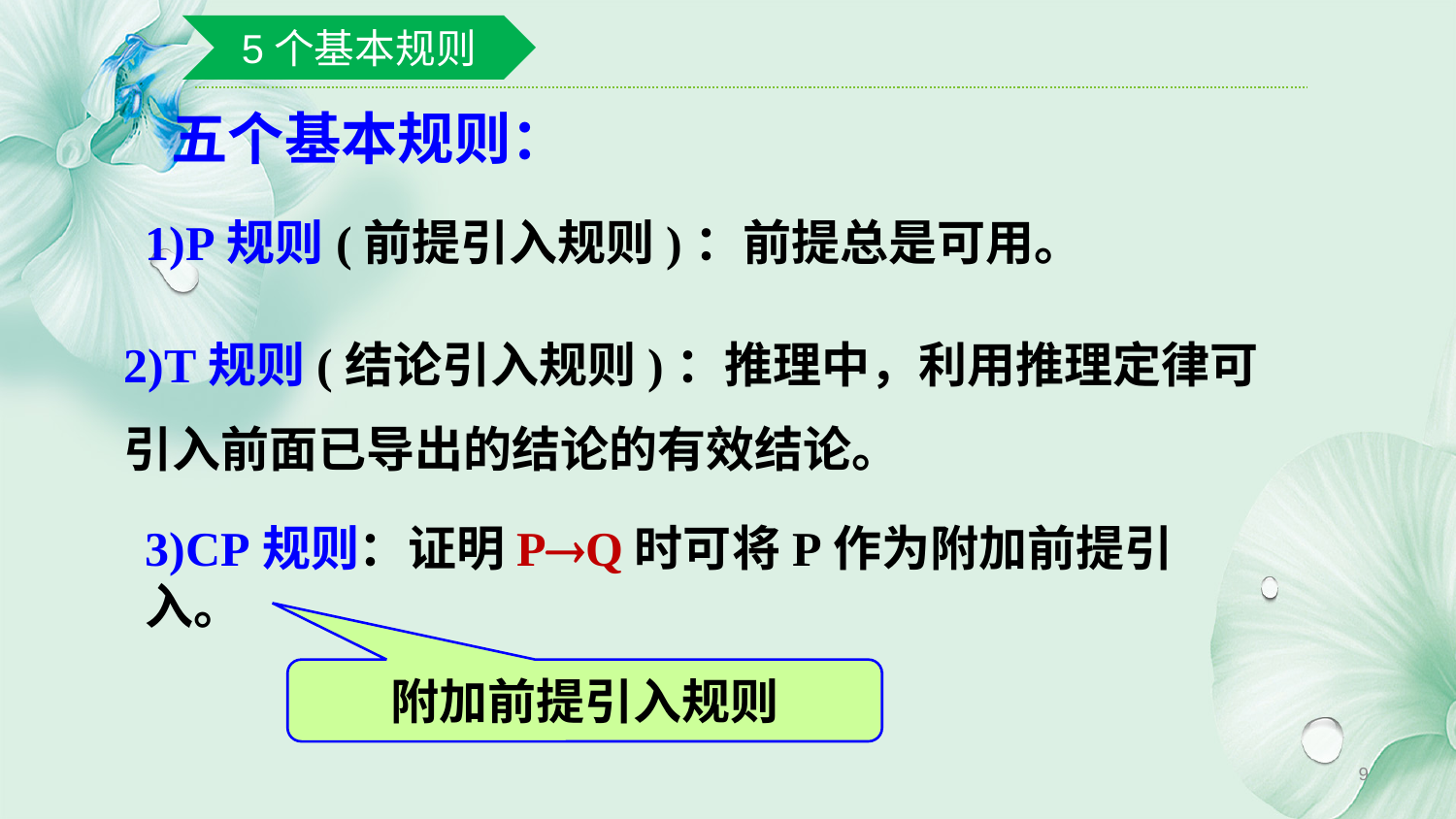

5个基本规则
五个基本规则：
1)P规则(前提引入规则)：前提总是可用。
2)T规则(结论引入规则)：推理中，利用推理定律可
引入前面已导出的结论的有效结论。
3)CP规则：证明P→Q时可将P作为附加前提引入。
附加前提引入规则
9